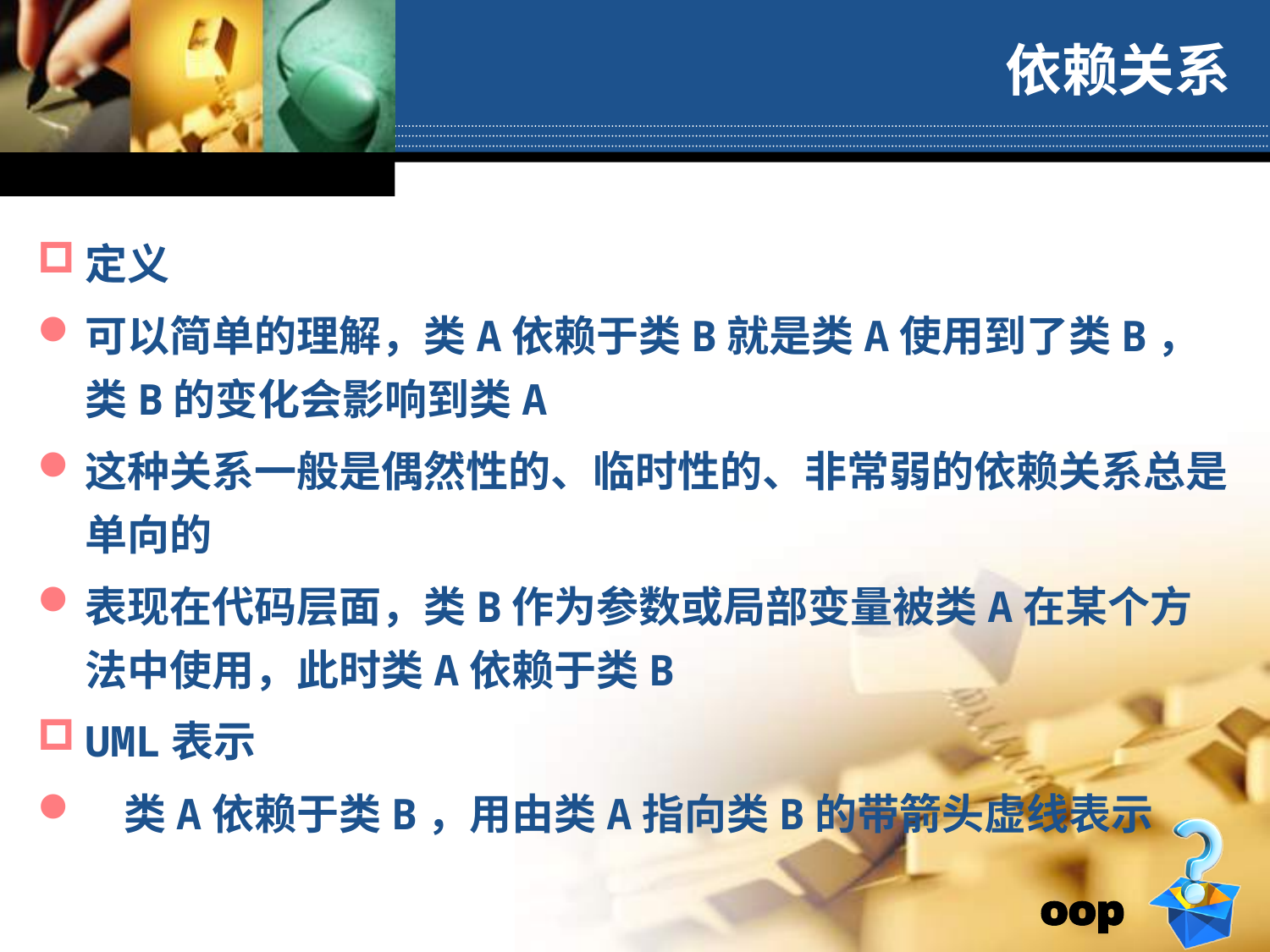

# 依赖关系
定义
可以简单的理解，类A依赖于类B就是类A使用到了类B，类B的变化会影响到类A
这种关系一般是偶然性的、临时性的、非常弱的依赖关系总是单向的
表现在代码层面，类B作为参数或局部变量被类A在某个方法中使用，此时类A依赖于类B
UML表示
   类A依赖于类B，用由类A指向类B的带箭头虚线表示
oop